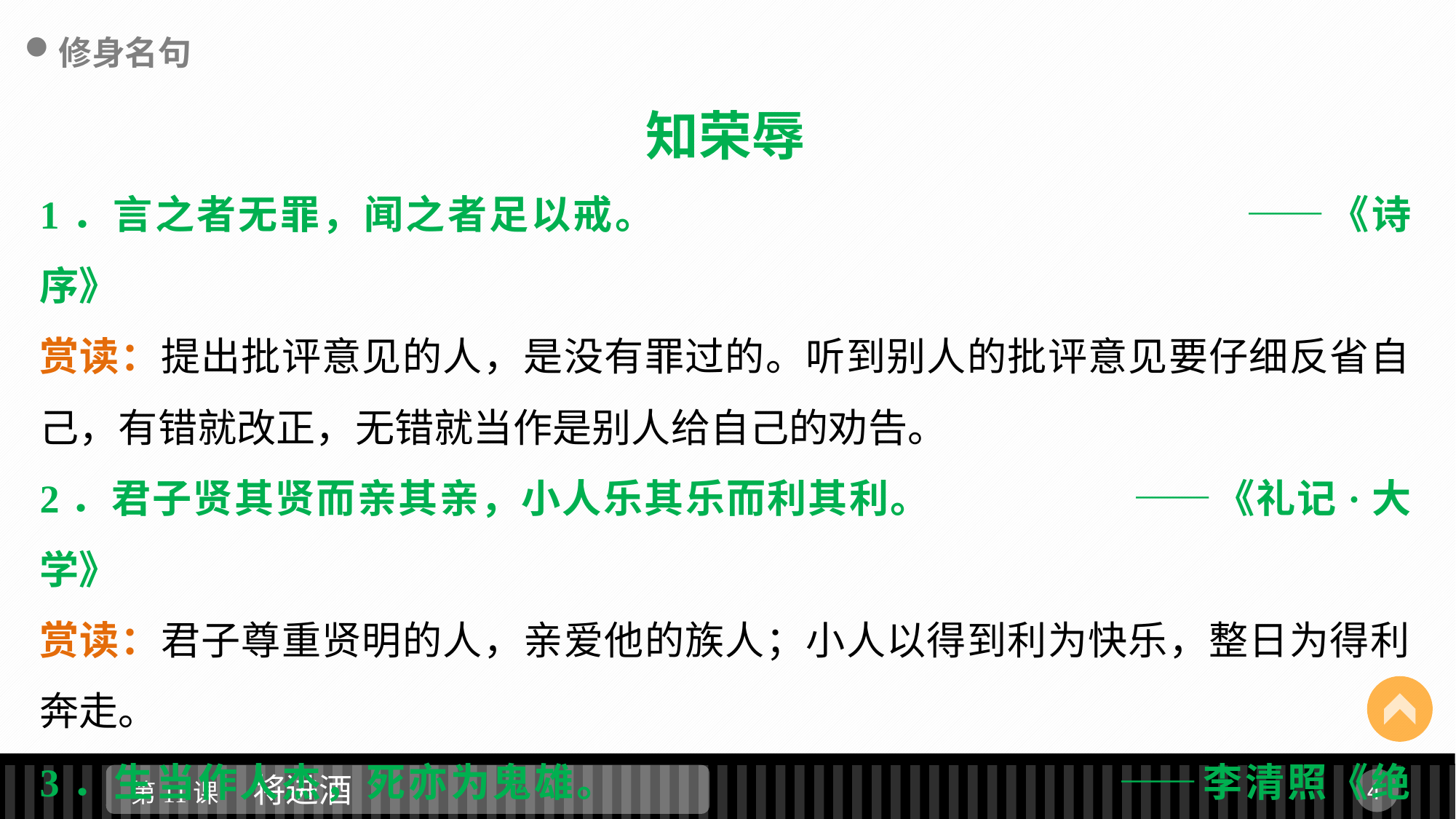

修身名句
知荣辱
1．言之者无罪，闻之者足以戒。					      ——《诗序》
赏读：提出批评意见的人，是没有罪过的。听到别人的批评意见要仔细反省自己，有错就改正，无错就当作是别人给自己的劝告。
2．君子贤其贤而亲其亲，小人乐其乐而利其利。		       ——《礼记·大学》
赏读：君子尊重贤明的人，亲爱他的族人；小人以得到利为快乐，整日为得利奔走。
3．生当作人杰，死亦为鬼雄。					    ——李清照《绝句》
赏读：活着的时候应当作人中豪杰，就是死了，也要成为鬼中的英雄。